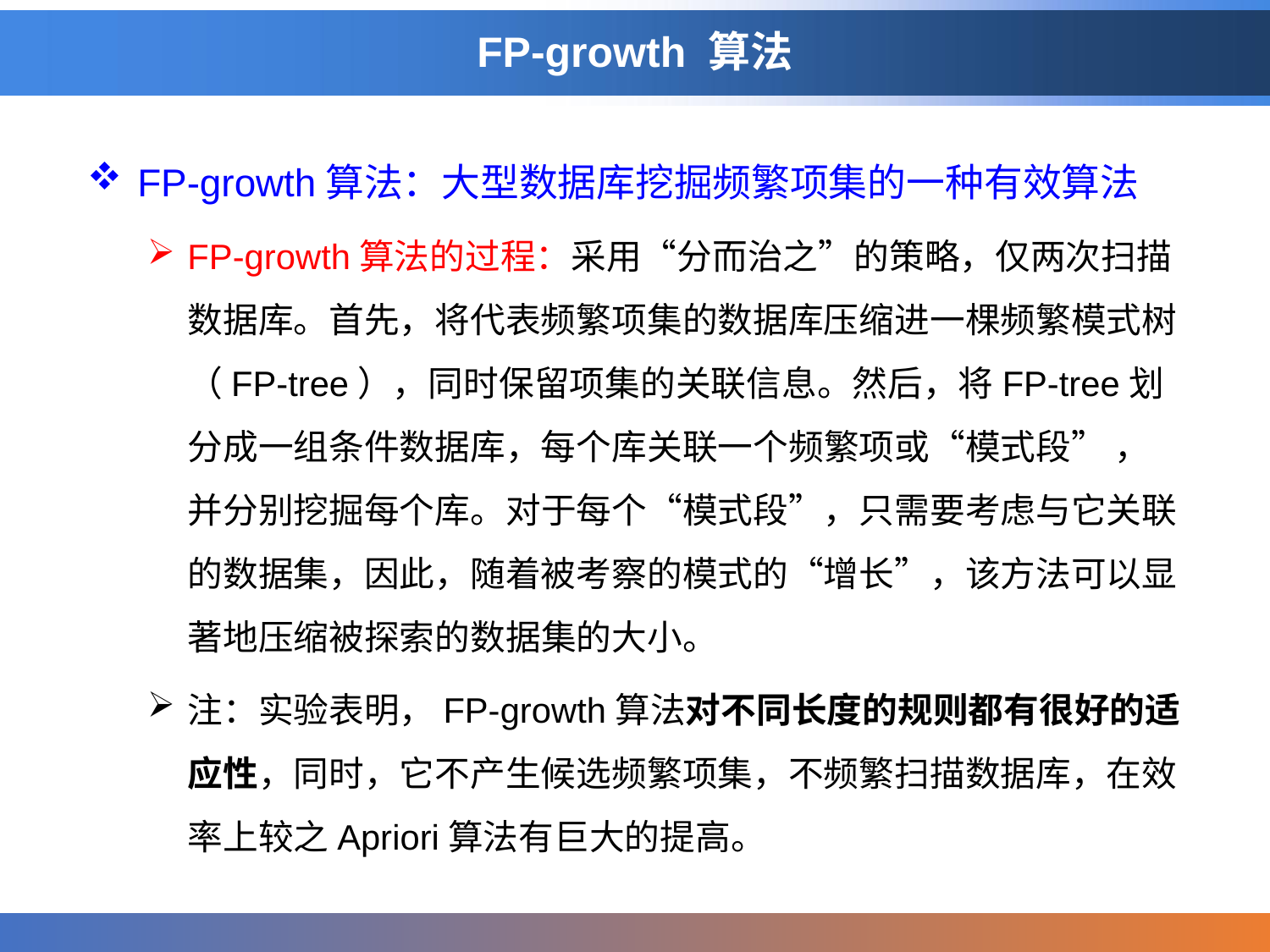

# FP-growth 算法
FP-growth算法：大型数据库挖掘频繁项集的一种有效算法
FP-growth算法的过程：采用“分而治之”的策略，仅两次扫描数据库。首先，将代表频繁项集的数据库压缩进一棵频繁模式树（FP-tree），同时保留项集的关联信息。然后，将FP-tree划分成一组条件数据库，每个库关联一个频繁项或“模式段” ，并分别挖掘每个库。对于每个“模式段”，只需要考虑与它关联的数据集，因此，随着被考察的模式的“增长”，该方法可以显著地压缩被探索的数据集的大小。
注：实验表明，FP-growth算法对不同长度的规则都有很好的适应性，同时，它不产生候选频繁项集，不频繁扫描数据库，在效率上较之Apriori算法有巨大的提高。